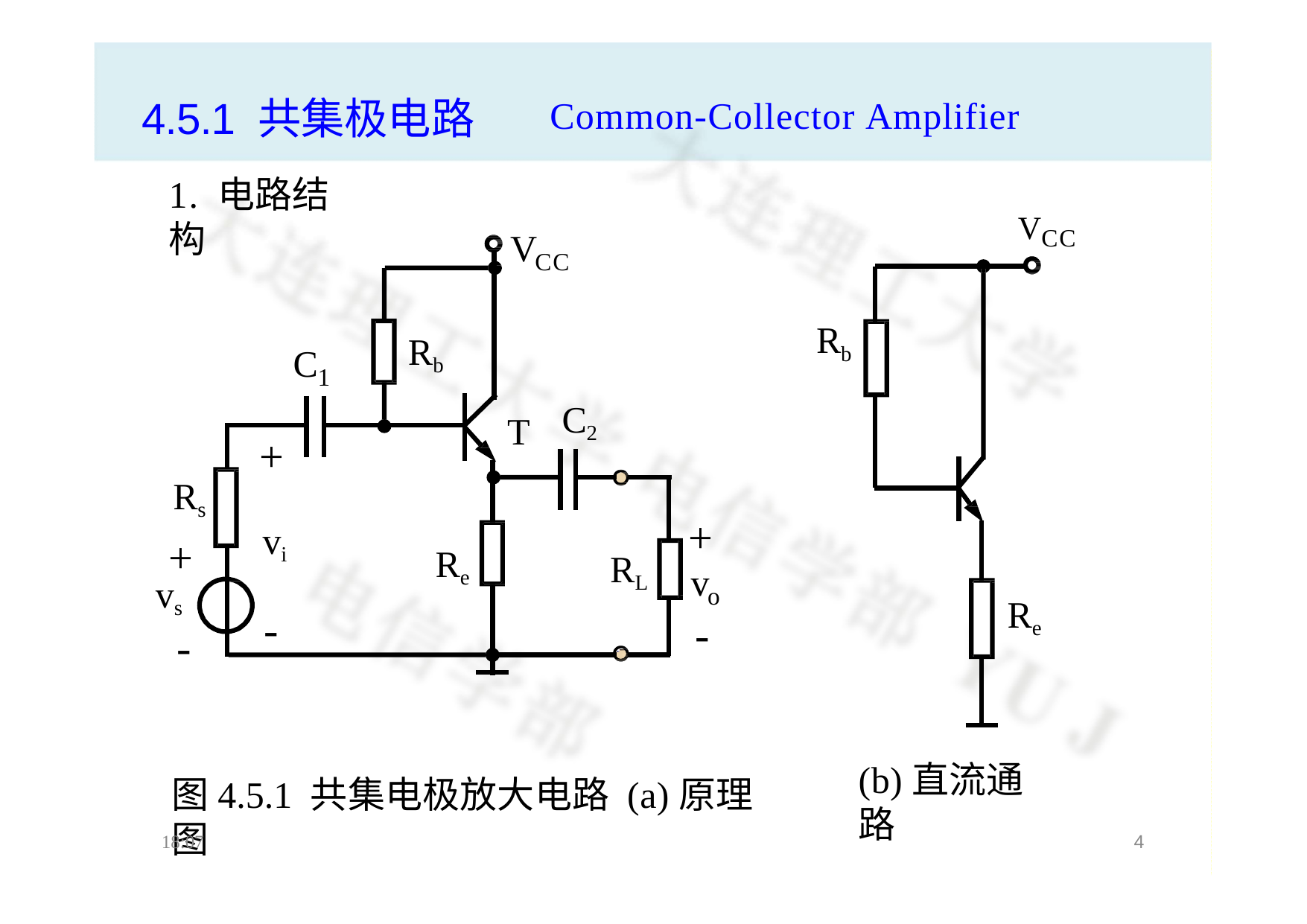

# 4.5.1 共集极电路
Common-Collector Amplifier
1. 电路结构
VCC
V

CC

Rb

Rb
C
1

C2

T

+

Rs
+
vs
-

+
vi
-

Re

RL

v

o

Re

-

(b)直流通路
4
图4.5.1 共集电极放大电路 (a)原理图
18:07